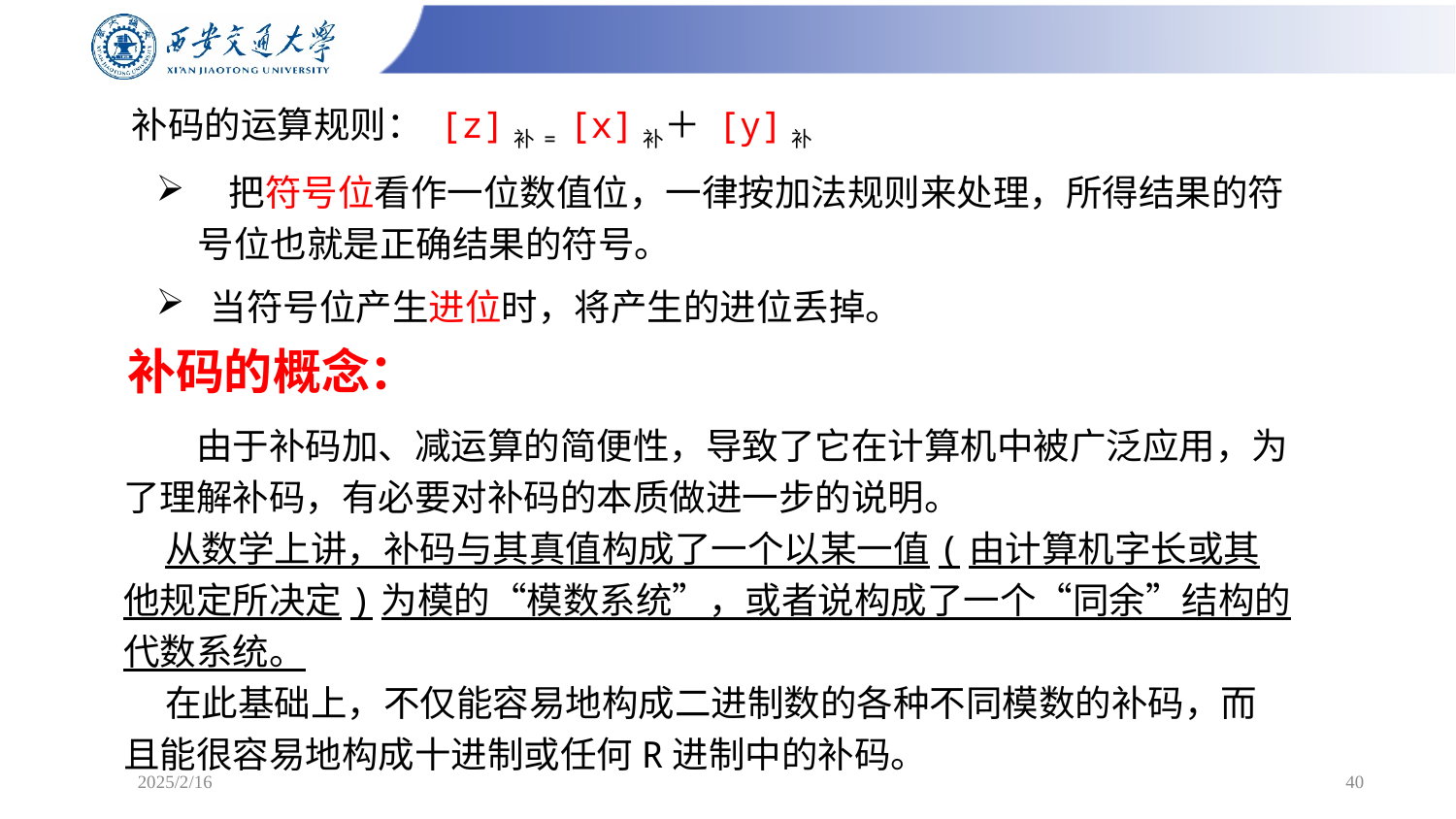

补码的运算规则： [z]补= [x]补＋ [y]补
把符号位看作一位数值位，一律按加法规则来处理，所得结果的符
    号位也就是正确结果的符号。
  当符号位产生进位时，将产生的进位丢掉。
# 补码的概念：
	由于补码加、减运算的简便性，导致了它在计算机中被广泛应用，为
了理解补码，有必要对补码的本质做进一步的说明。
    从数学上讲，补码与其真值构成了一个以某一值(由计算机字长或其
他规定所决定)为模的“模数系统”，或者说构成了一个“同余”结构的
代数系统。
    在此基础上，不仅能容易地构成二进制数的各种不同模数的补码，而
且能很容易地构成十进制或任何R进制中的补码。
2025/2/16
40